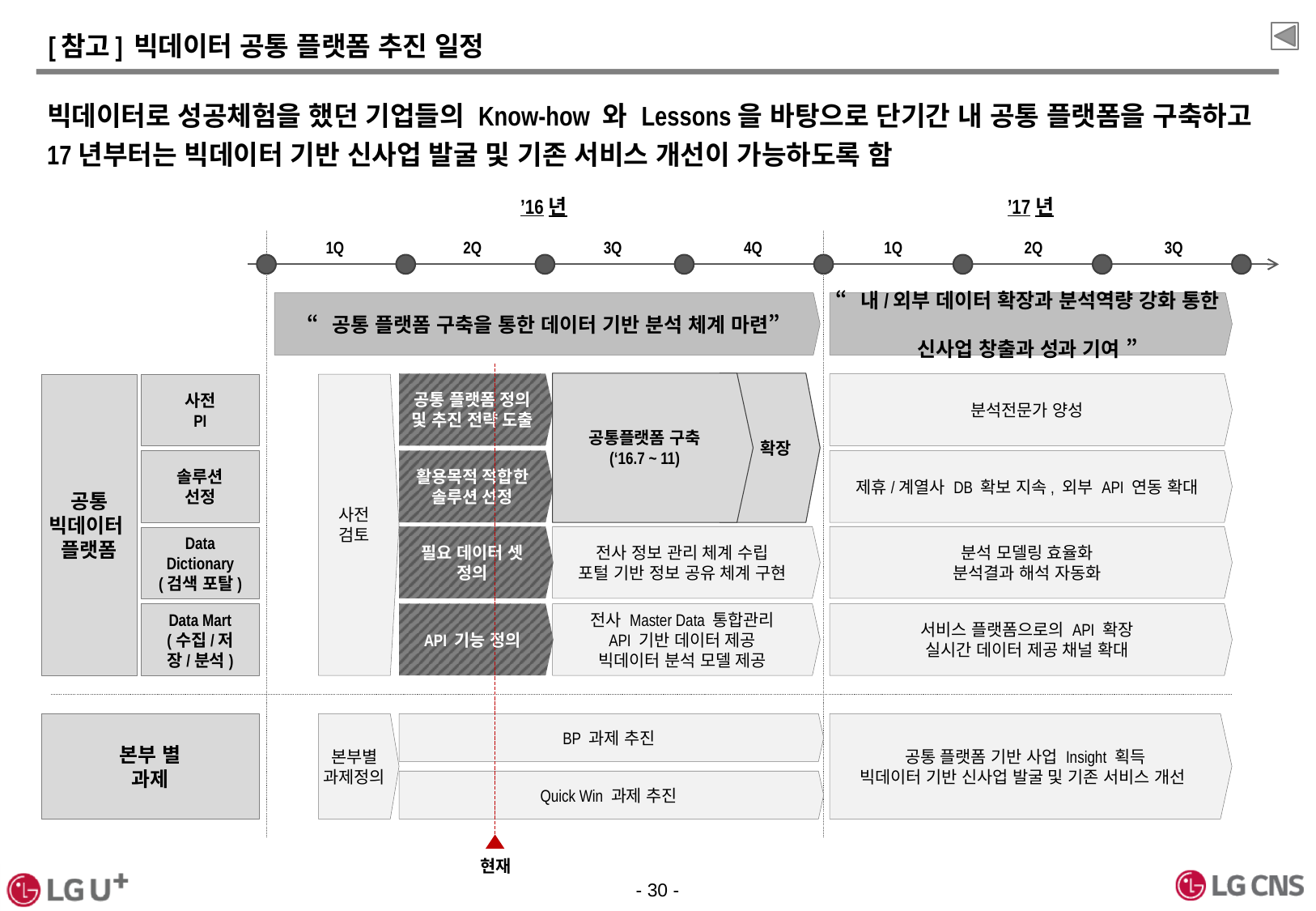

# [참고] 빅데이터 공통 플랫폼 추진 일정
빅데이터로 성공체험을 했던 기업들의 Know-how 와 Lessons을 바탕으로 단기간 내 공통 플랫폼을 구축하고
17년부터는 빅데이터 기반 신사업 발굴 및 기존 서비스 개선이 가능하도록 함
’16년
’17년
1Q
2Q
3Q
4Q
1Q
2Q
3Q

“공통 플랫폼 구축을 통한 데이터 기반 분석 체계 마련”
“내/외부 데이터 확장과 분석역량 강화 통한
신사업 창출과 성과 기여 ”
공통플랫폼 구축
(‘16.7 ~ 11)
확장
공통 플랫폼 정의 및 추진 전략 도출
분석전문가 양성
공통
빅데이터
플랫폼
사전
PI
사전
검토
솔루션
선정
활용목적 적합한
솔루션 선정
제휴/계열사 DB 확보 지속, 외부 API 연동 확대
필요 데이터 셋 정의
전사 정보 관리 체계 수립
포털 기반 정보 공유 체계 구현
분석 모델링 효율화
분석결과 해석 자동화
Data
Dictionary
(검색 포탈)
Data Mart
(수집/저장/분석)
API 기능 정의
전사 Master Data 통합관리
API 기반 데이터 제공
빅데이터 분석 모델 제공
서비스 플랫폼으로의 API 확장
실시간 데이터 제공 채널 확대
본부 별
과제
본부별 과제정의
BP 과제 추진
공통 플랫폼 기반 사업 Insight 획득
빅데이터 기반 신사업 발굴 및 기존 서비스 개선
Quick Win 과제 추진

현재